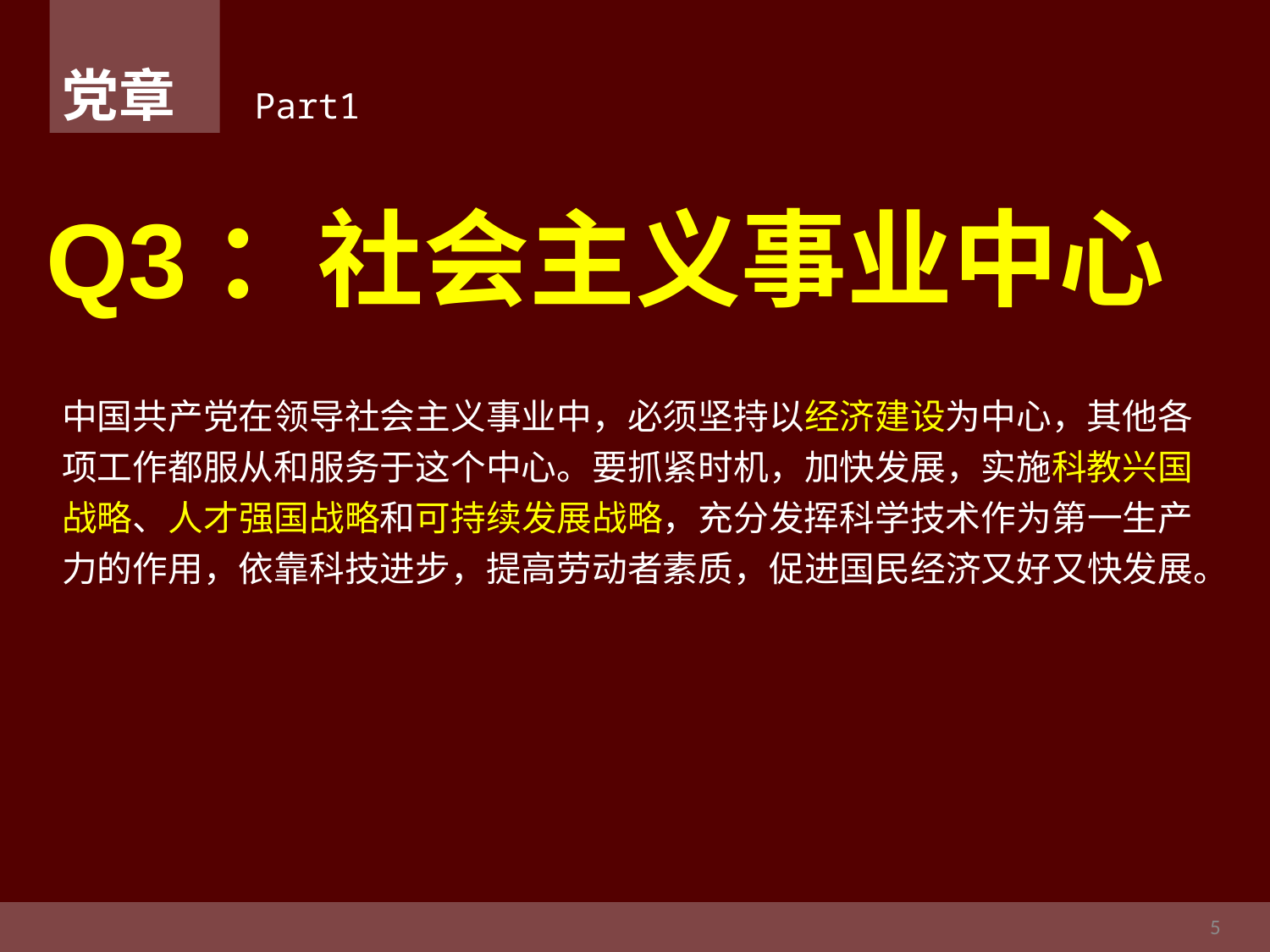

党章
Part1
Q3：社会主义事业中心
中国共产党在领导社会主义事业中，必须坚持以经济建设为中心，其他各项工作都服从和服务于这个中心。要抓紧时机，加快发展，实施科教兴国战略、人才强国战略和可持续发展战略，充分发挥科学技术作为第一生产力的作用，依靠科技进步，提高劳动者素质，促进国民经济又好又快发展。
5